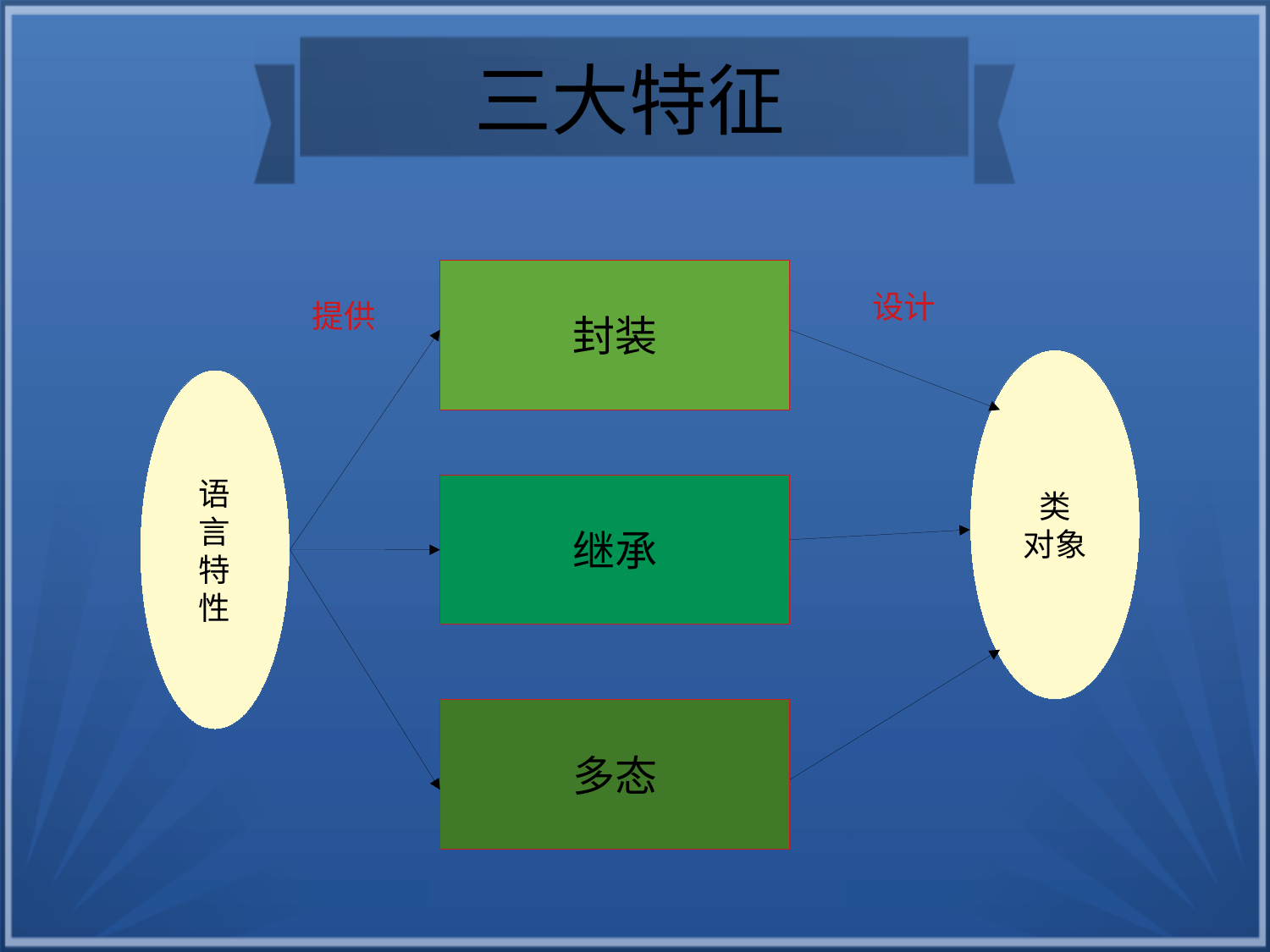

三大特征
封装
设计
提供

类
对象
语
言
特
性
继承

多态